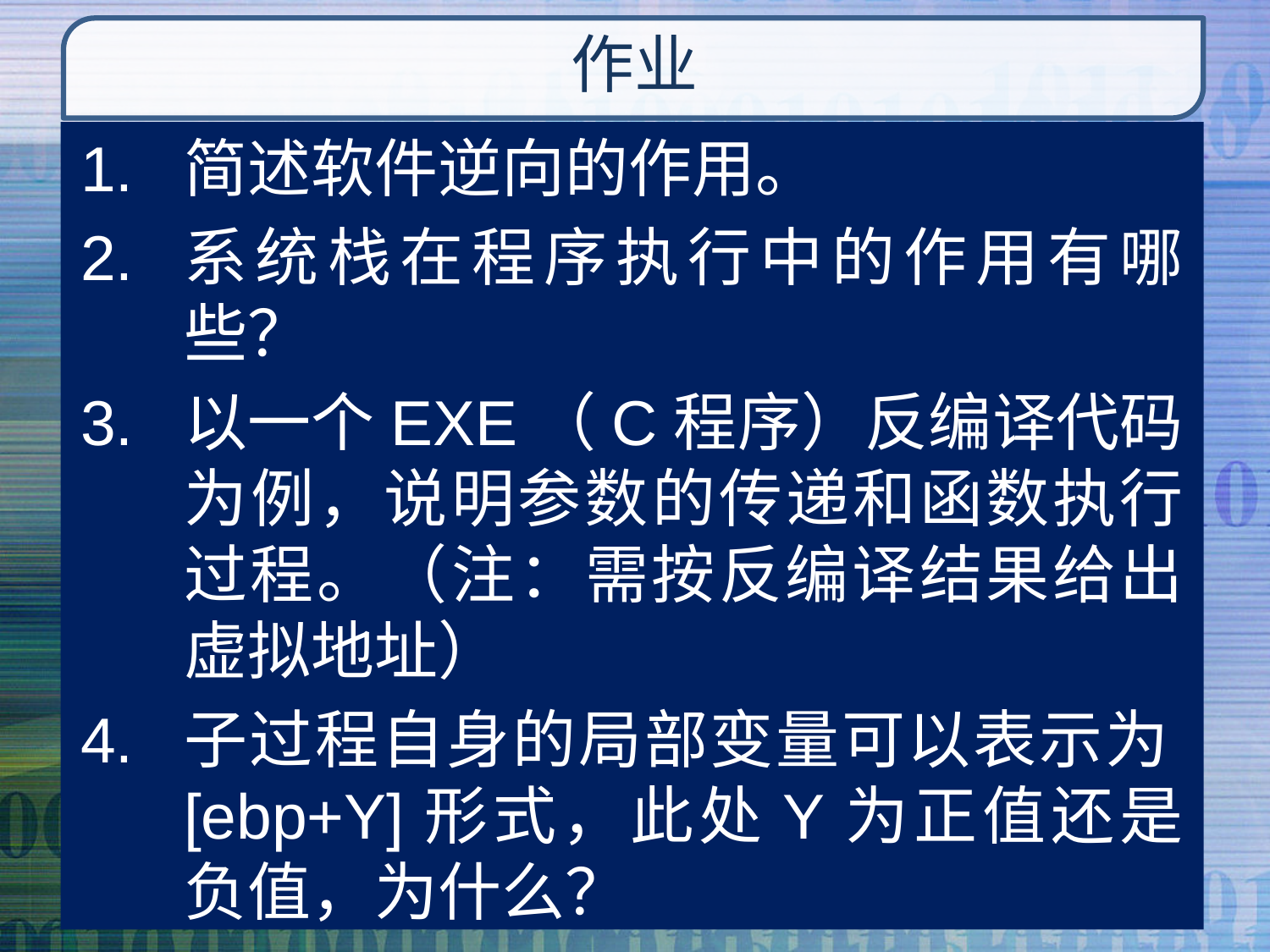

# 作业
简述软件逆向的作用。
系统栈在程序执行中的作用有哪些？
以一个EXE（C程序）反编译代码为例，说明参数的传递和函数执行过程。（注：需按反编译结果给出虚拟地址）
子过程自身的局部变量可以表示为[ebp+Y]形式，此处Y为正值还是负值，为什么？